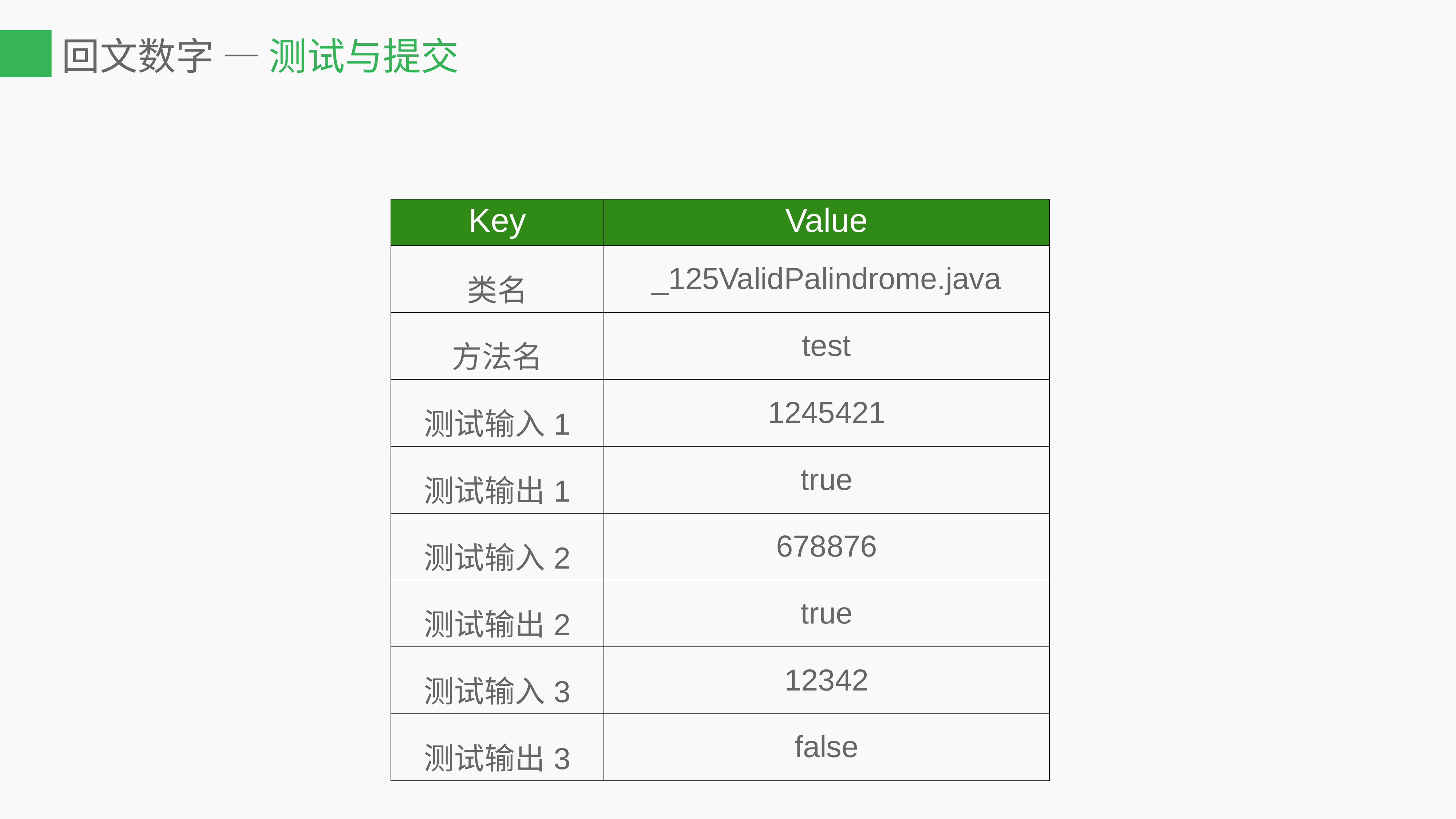

# 回文数字 — 测试与提交

| Key | Value |
| --- | --- |
| 类名 | \_125ValidPalindrome.java |
| 方法名 | test |
| 测试输入1 | 1245421 |
| 测试输出1 | true |
| 测试输入2 | 678876 |
| 测试输出2 | true |
| 测试输入3 | 12342 |
| 测试输出3 | false |